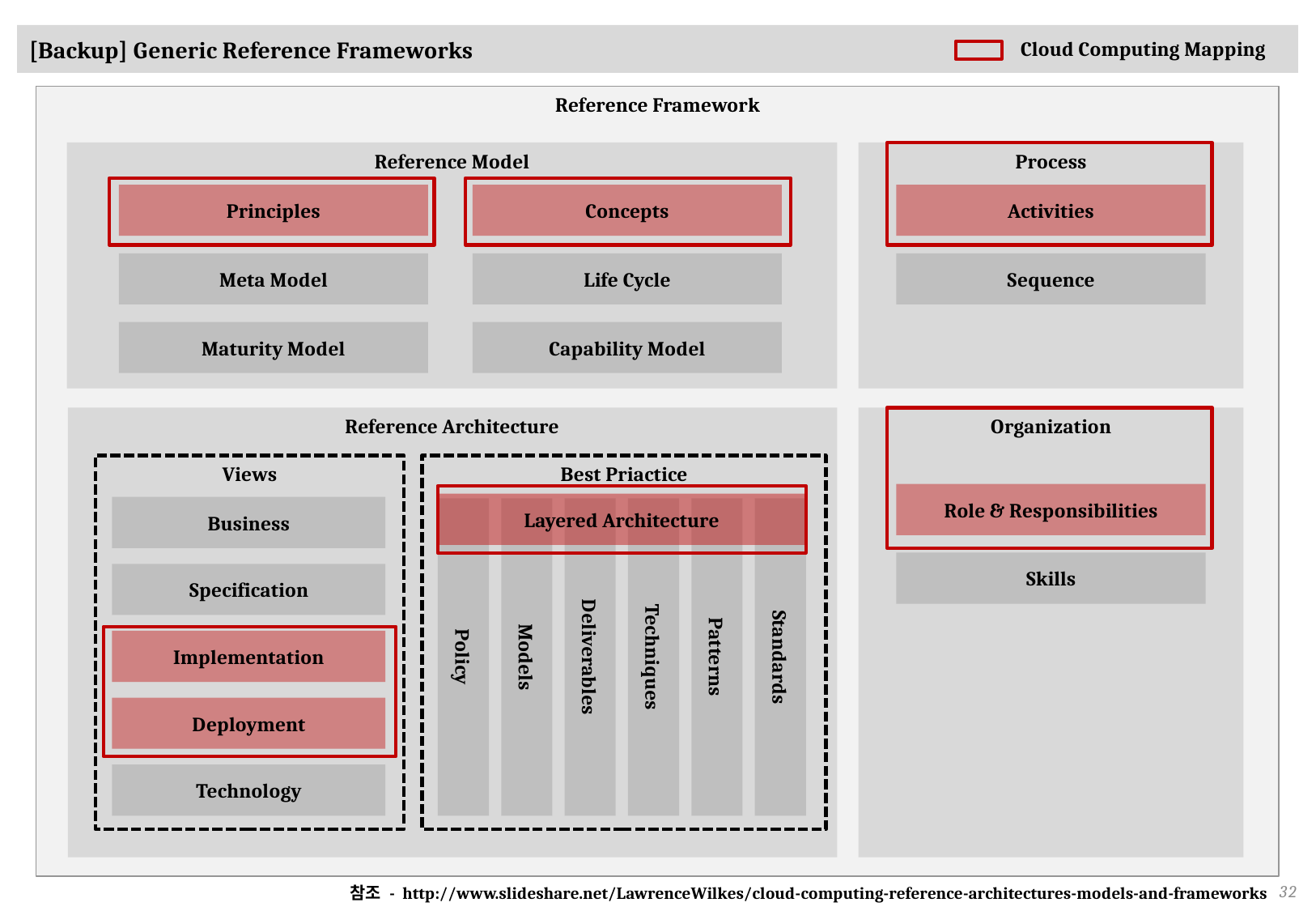

# [Backup] Generic Reference Frameworks
Cloud Computing Mapping

Reference Framework

Reference Model

Process

Principles
Concepts
Activities
Meta Model
Life Cycle
Sequence
Maturity Model
Capability Model

Reference Architecture

Organization

Views
Business
Specification
Implementation
Deployment
Technology

Best Priactice
Role & Responsibilities

Layered Architecture
Policy
Models
Deliverables
Techniques
Patterns
Standards
Skills

참조 -  http://www.slideshare.net/LawrenceWilkes/cloud-computing-reference-architectures-models-and-frameworks